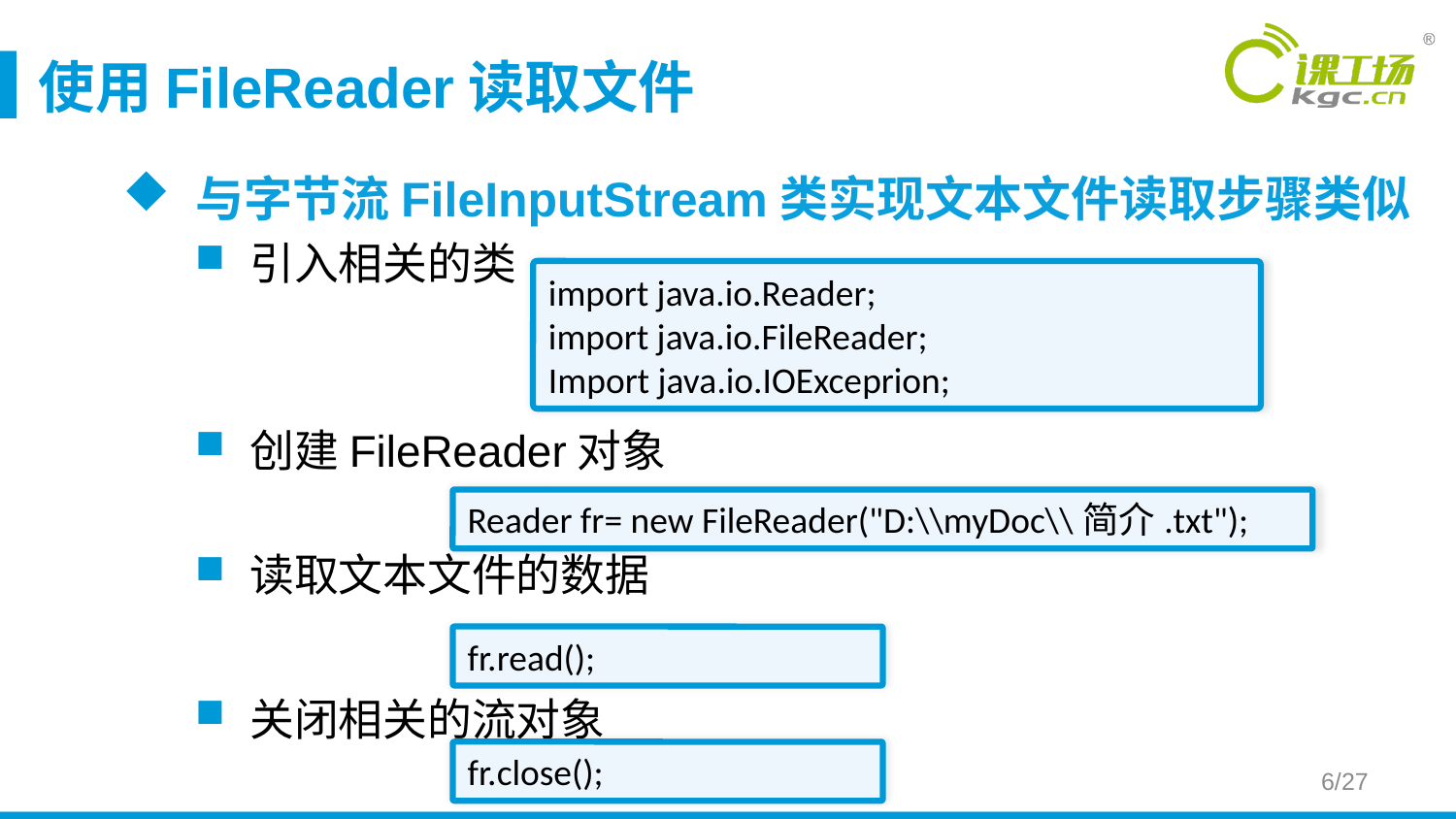

# 使用FileReader读取文件
与字节流FileInputStream类实现文本文件读取步骤类似
引入相关的类

创建FileReader对象

读取文本文件的数据

关闭相关的流对象

import java.io.Reader;
import java.io.FileReader;
Import java.io.IOExceprion;
Reader fr= new FileReader("D:\\myDoc\\简介.txt");
fr.read();
fr.close();
6/27